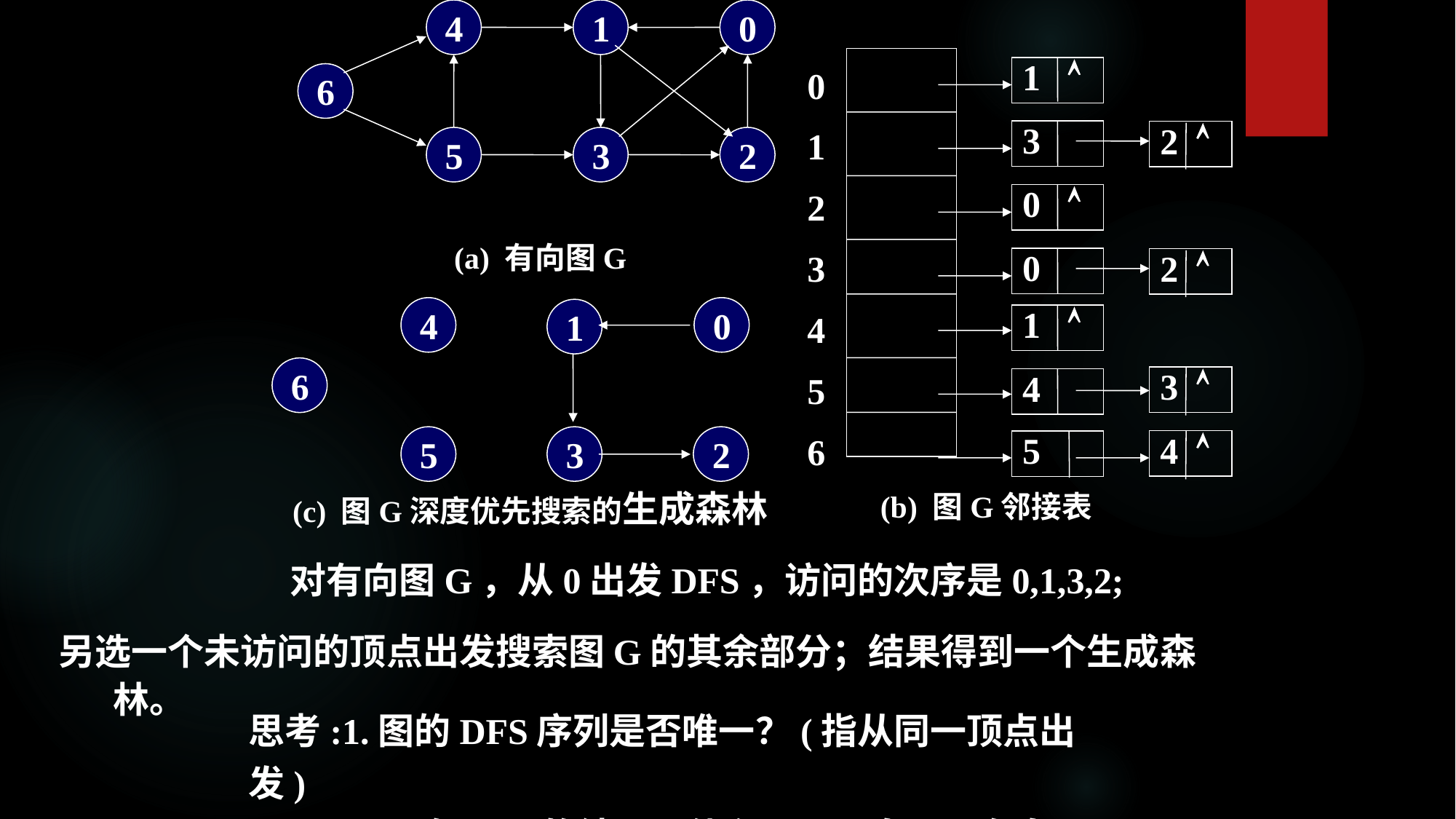

4
1
0

5
3
2

6
01
2
3
4
5
6

1   ∧

3

2  ∧

0   ∧

(a) 有向图G

0

2  ∧

4
0
1
1   ∧

6
3  ∧

4

5
3
2
4  ∧

5

(c) 图G深度优先搜索的生成森林
(b) 图G邻接表
    对有向图G，从0出发DFS，访问的次序是0,1,3,2;
另选一个未访问的顶点出发搜索图G的其余部分；结果得到一个生成森林。
思考:1.图的DFS序列是否唯一？(指从同一顶点出发)
　　  2.一次DFS的结果是什么。 (无向图，有向图)